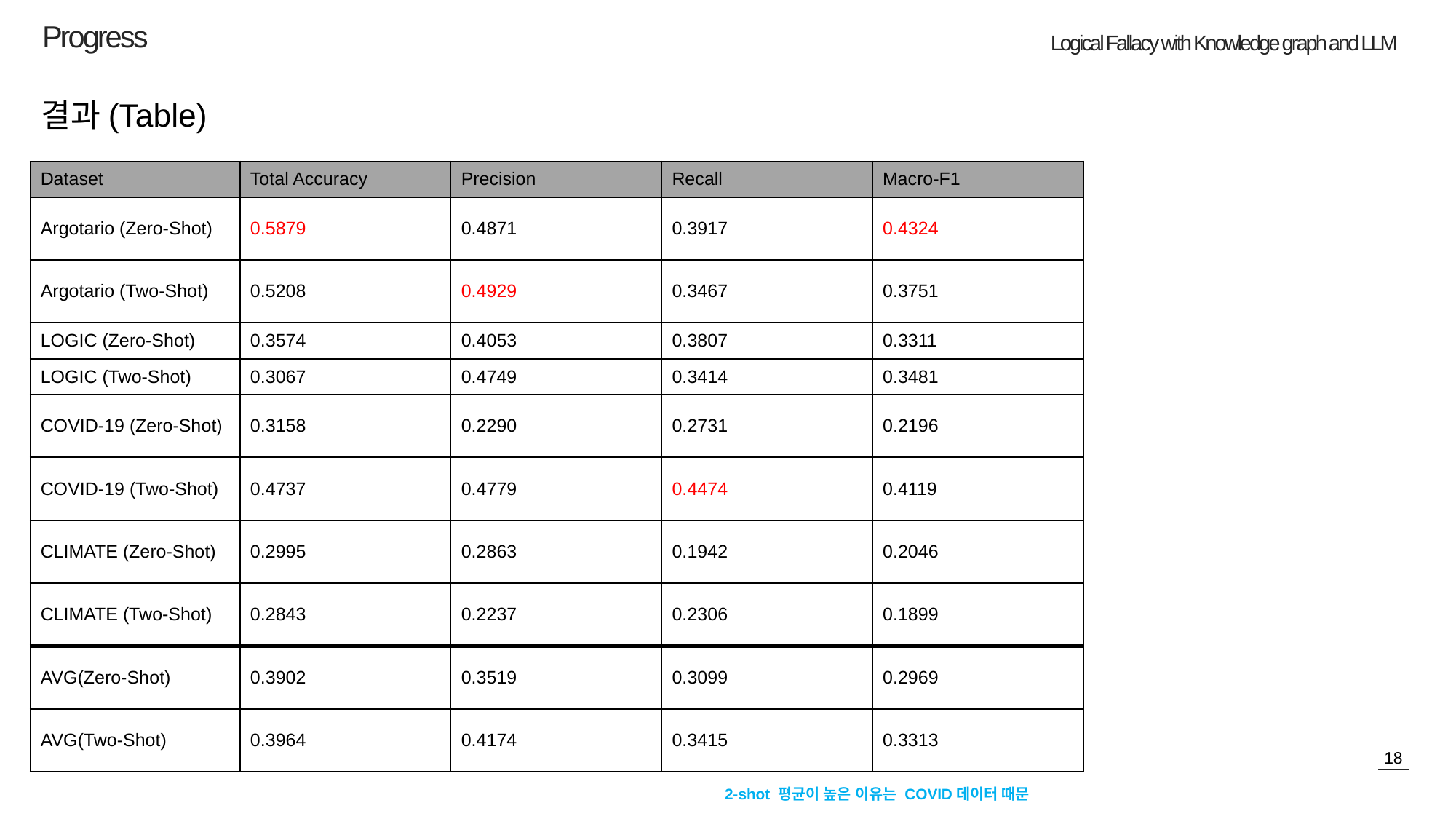

Progress
결과(Table)
| Dataset | Total Accuracy | Precision | Recall | Macro-F1 |
| --- | --- | --- | --- | --- |
| Argotario (Zero-Shot) | 0.5879 | 0.4871 | 0.3917 | 0.4324 |
| Argotario (Two-Shot) | 0.5208 | 0.4929 | 0.3467 | 0.3751 |
| LOGIC (Zero-Shot) | 0.3574 | 0.4053 | 0.3807 | 0.3311 |
| LOGIC (Two-Shot) | 0.3067 | 0.4749 | 0.3414 | 0.3481 |
| COVID-19 (Zero-Shot) | 0.3158 | 0.2290 | 0.2731 | 0.2196 |
| COVID-19 (Two-Shot) | 0.4737 | 0.4779 | 0.4474 | 0.4119 |
| CLIMATE (Zero-Shot) | 0.2995 | 0.2863 | 0.1942 | 0.2046 |
| CLIMATE (Two-Shot) | 0.2843 | 0.2237 | 0.2306 | 0.1899 |
| AVG(Zero-Shot) | 0.3902 | 0.3519 | 0.3099 | 0.2969 |
| AVG(Two-Shot) | 0.3964 | 0.4174 | 0.3415 | 0.3313 |
2-shot 평균이 높은 이유는 COVID데이터 때문